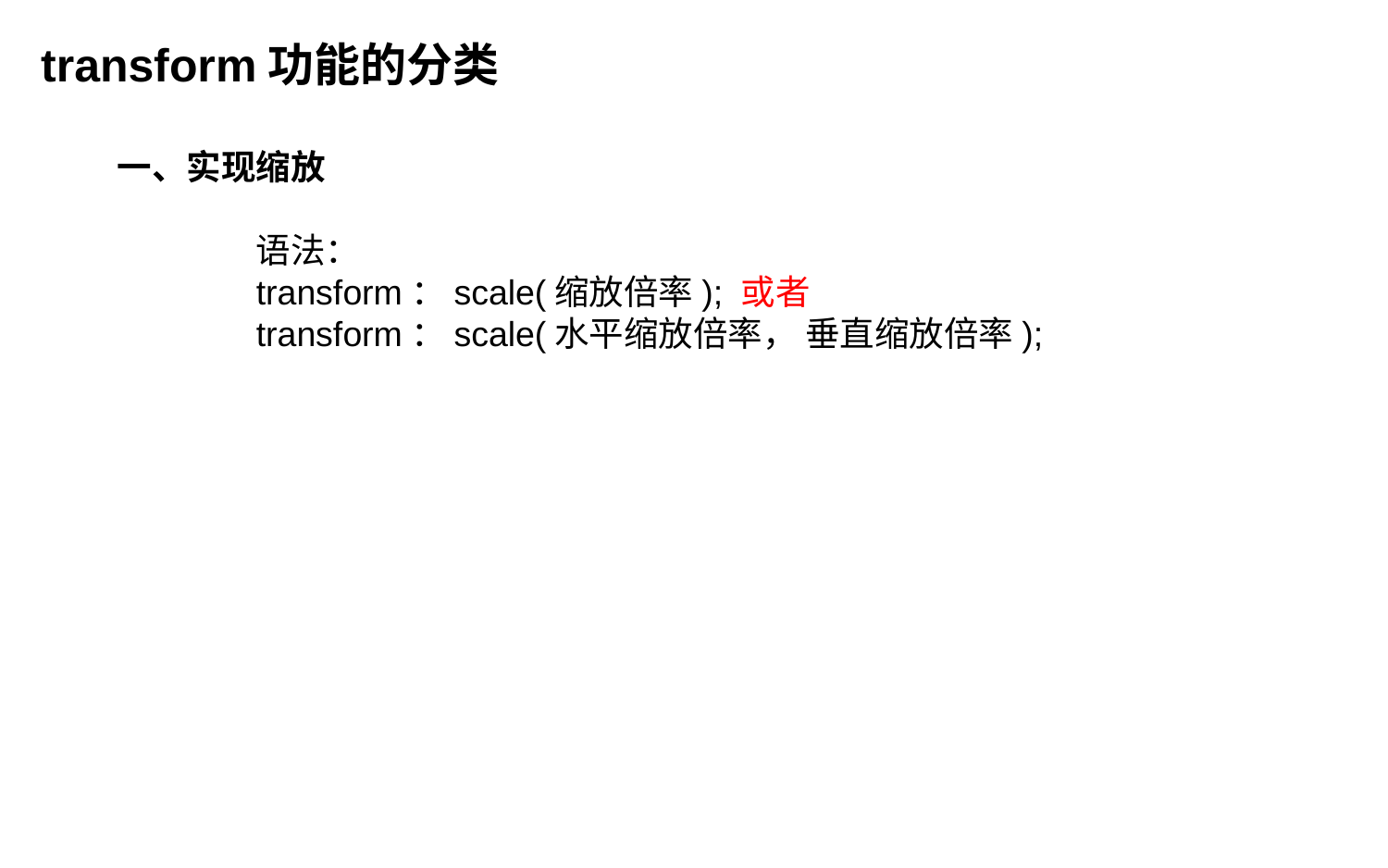

transform功能的分类
一、实现缩放

	语法：
	transform：scale(缩放倍率); 或者
	transform：scale(水平缩放倍率， 垂直缩放倍率);